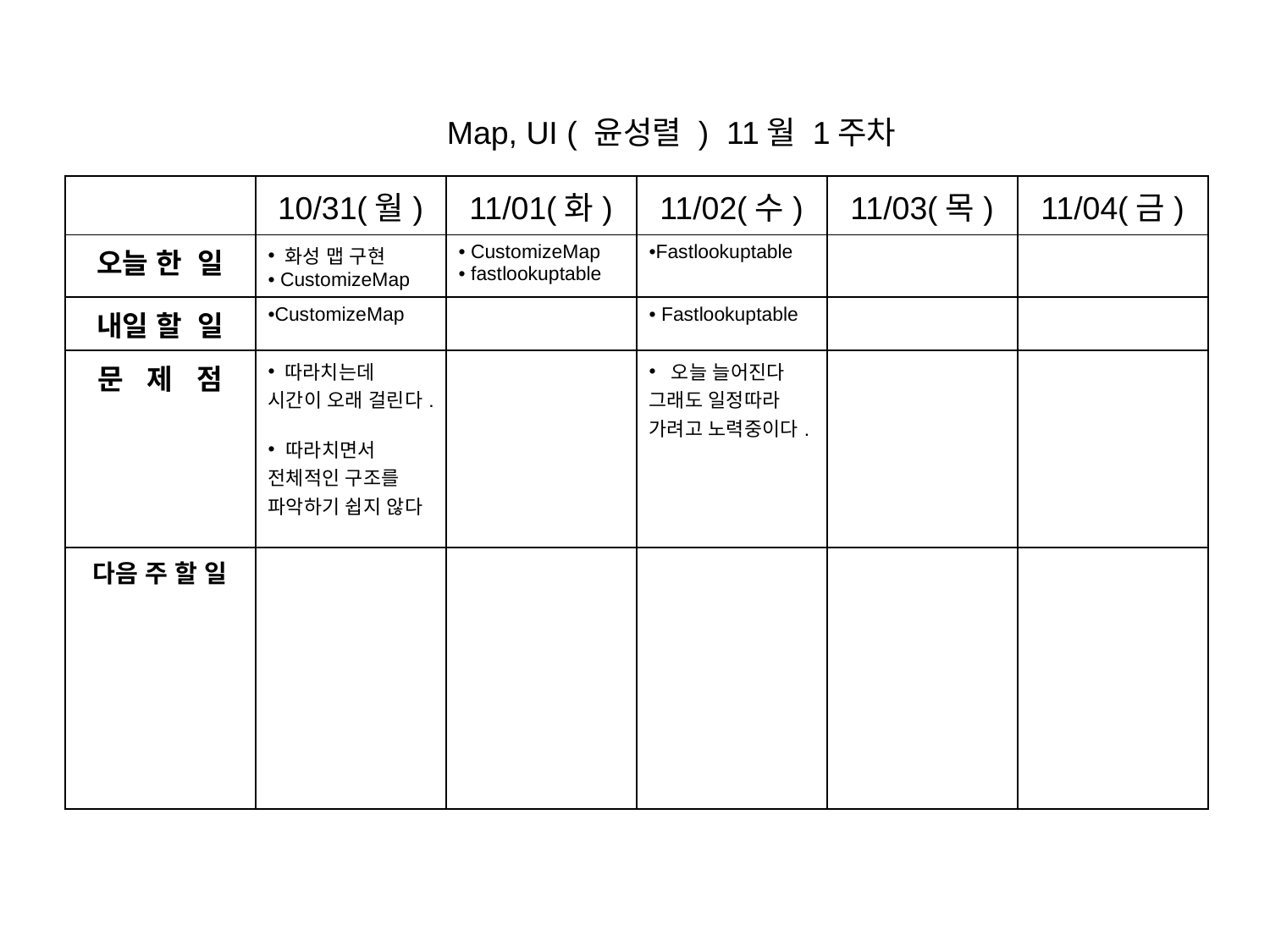

Map, UI ( 윤성렬 )  11월 1주차
|  | 10/31(월) | 11/01(화) | 11/02(수) | 11/03(목) | 11/04(금) |
| --- | --- | --- | --- | --- | --- |
| 오늘 한 일 | 화성 맵 구현 CustomizeMap | CustomizeMap fastlookuptable | Fastlookuptable |  |  |
| 내일 할 일 | CustomizeMap |  | Fastlookuptable |  |  |
| 문 제 점 | 따라치는데 시간이 오래 걸린다. 따라치면서 전체적인 구조를 파악하기 쉽지 않다 |  | 오늘 늘어진다 그래도 일정따라 가려고 노력중이다. |  |  |
| 다음 주 할 일 |  |  |  |  |  |